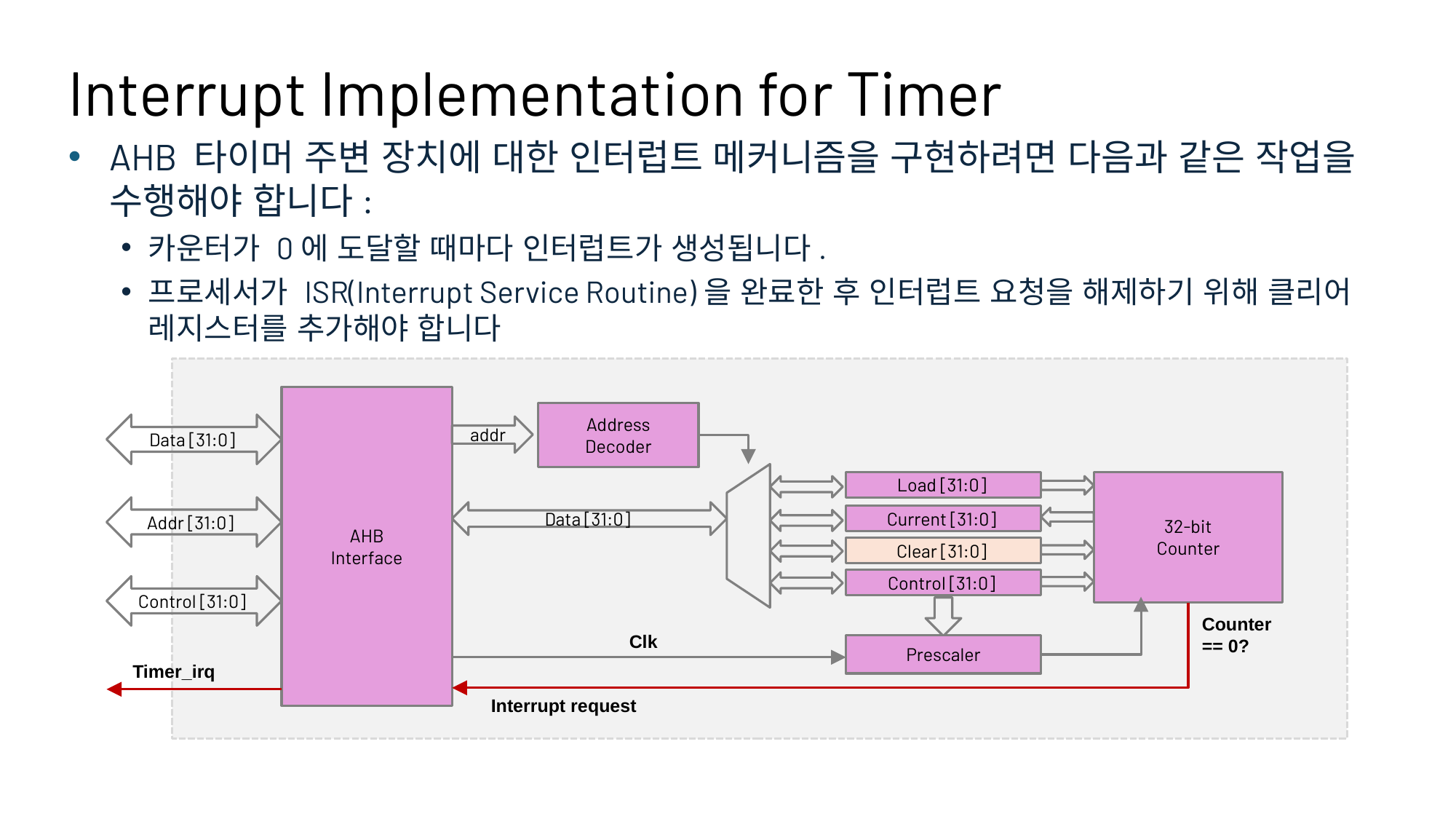

# Interrupt Implementation for Timer
AHB 타이머 주변 장치에 대한 인터럽트 메커니즘을 구현하려면 다음과 같은 작업을 수행해야 합니다:
카운터가 0에 도달할 때마다 인터럽트가 생성됩니다.
프로세서가 ISR(Interrupt Service Routine)을 완료한 후 인터럽트 요청을 해제하기 위해 클리어 레지스터를 추가해야 합니다

AHB
Interface
Address
Decoder
Data [31:0]
addr
32-bit
Counter
Load [31:0]

Addr [31:0]
Data [31:0]
Current [31:0]

Clear [31:0]

Control [31:0]

Control [31:0]

Counter
== 0?
Clk
Prescaler
Timer_irq
Interrupt request